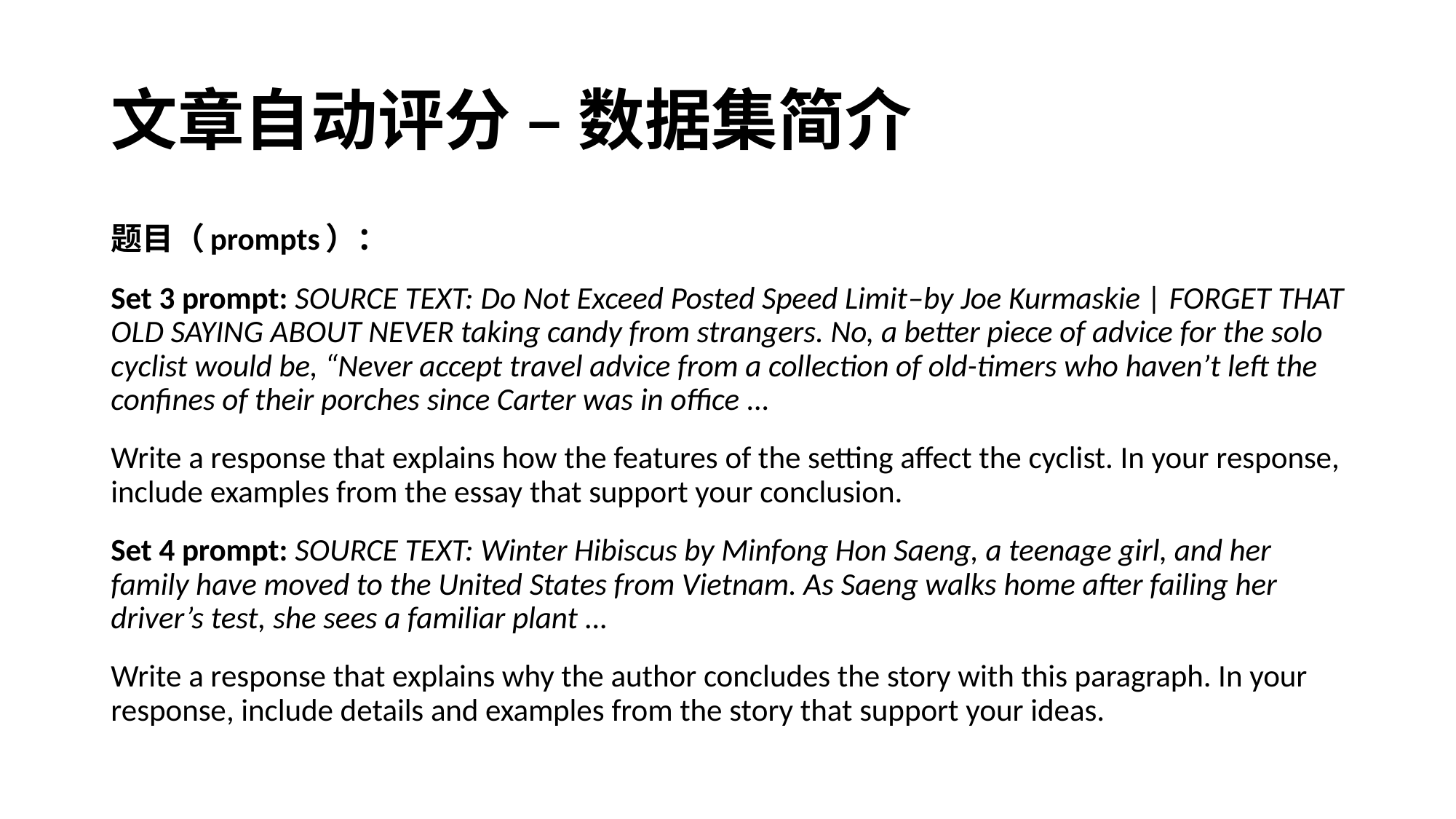

# 文章自动评分 – 数据集简介
题目（prompts）：
Set 3 prompt: SOURCE TEXT: Do Not Exceed Posted Speed Limit–by Joe Kurmaskie | FORGET THAT OLD SAYING ABOUT NEVER taking candy from strangers. No, a better piece of advice for the solo cyclist would be, “Never accept travel advice from a collection of old-timers who haven’t left the confines of their porches since Carter was in office …
Write a response that explains how the features of the setting affect the cyclist. In your response, include examples from the essay that support your conclusion.
Set 4 prompt: SOURCE TEXT: Winter Hibiscus by Minfong Hon Saeng, a teenage girl, and her family have moved to the United States from Vietnam. As Saeng walks home after failing her driver’s test, she sees a familiar plant …
Write a response that explains why the author concludes the story with this paragraph. In your response, include details and examples from the story that support your ideas.